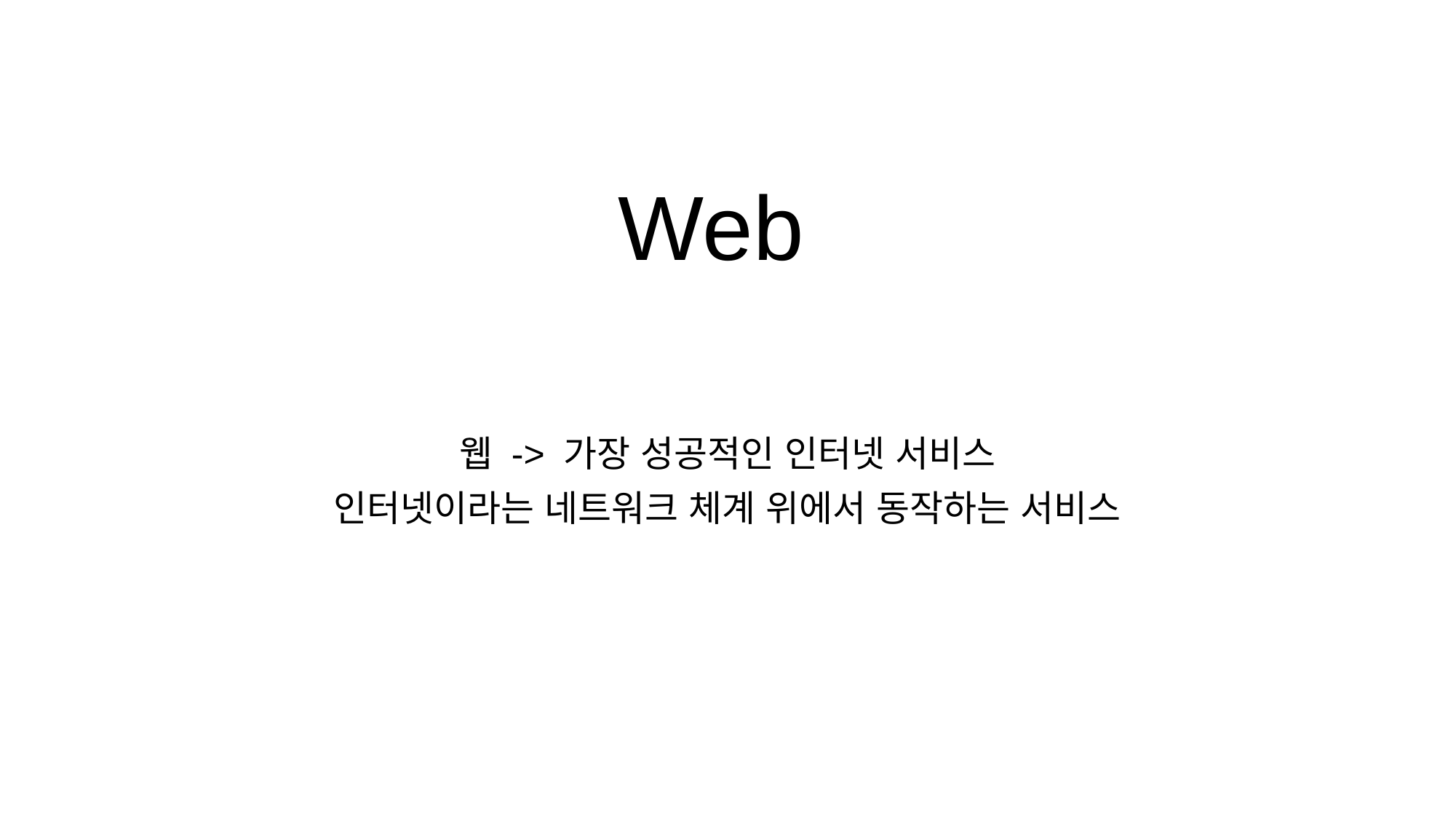

# Web
웹 -> 가장 성공적인 인터넷 서비스
인터넷이라는 네트워크 체계 위에서 동작하는 서비스